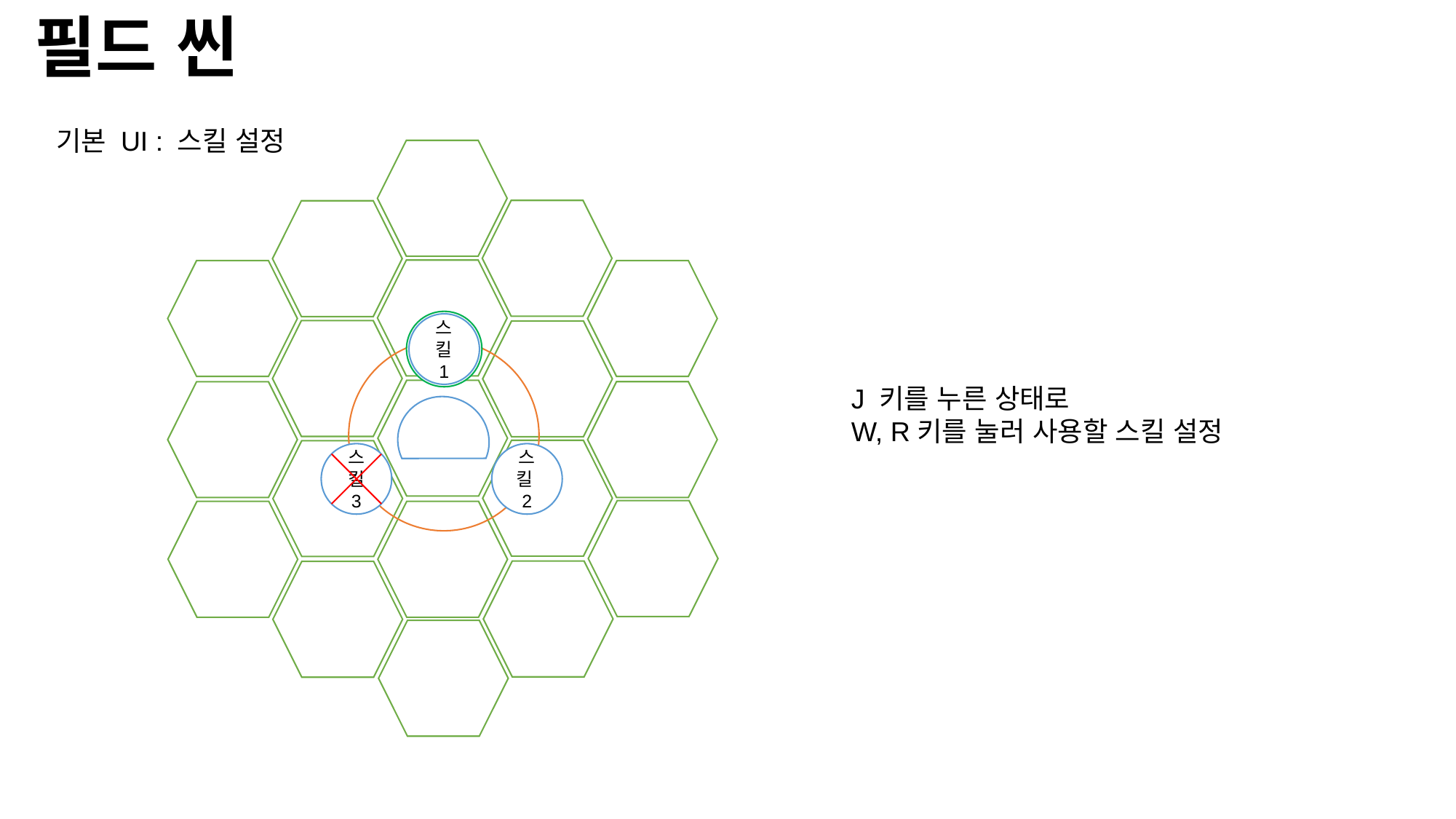

필드 씬
기본 UI : 스킬 설정

스킬 1
스킬 1

J 키를 누른 상태로
W, R키를 눌러 사용할 스킬 설정

스킬 3
스킬2